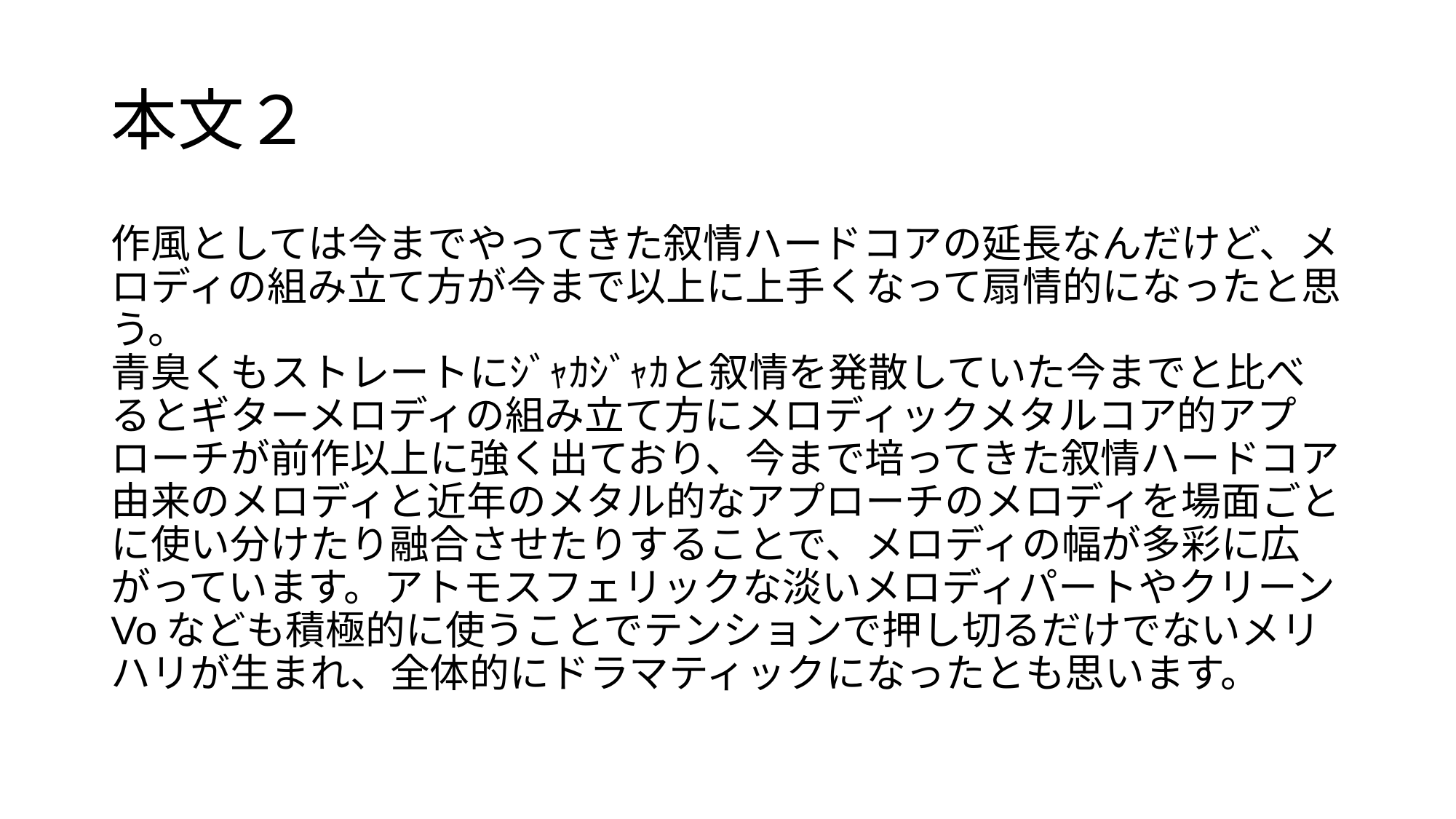

# 本文２
作風としては今までやってきた叙情ハードコアの延長なんだけど、メロディの組み立て方が今まで以上に上手くなって扇情的になったと思う。
青臭くもストレートにｼﾞｬｶｼﾞｬｶと叙情を発散していた今までと比べるとギターメロディの組み立て方にメロディックメタルコア的アプローチが前作以上に強く出ており、今まで培ってきた叙情ハードコア由来のメロディと近年のメタル的なアプローチのメロディを場面ごとに使い分けたり融合させたりすることで、メロディの幅が多彩に広がっています。アトモスフェリックな淡いメロディパートやクリーンVoなども積極的に使うことでテンションで押し切るだけでないメリハリが生まれ、全体的にドラマティックになったとも思います。